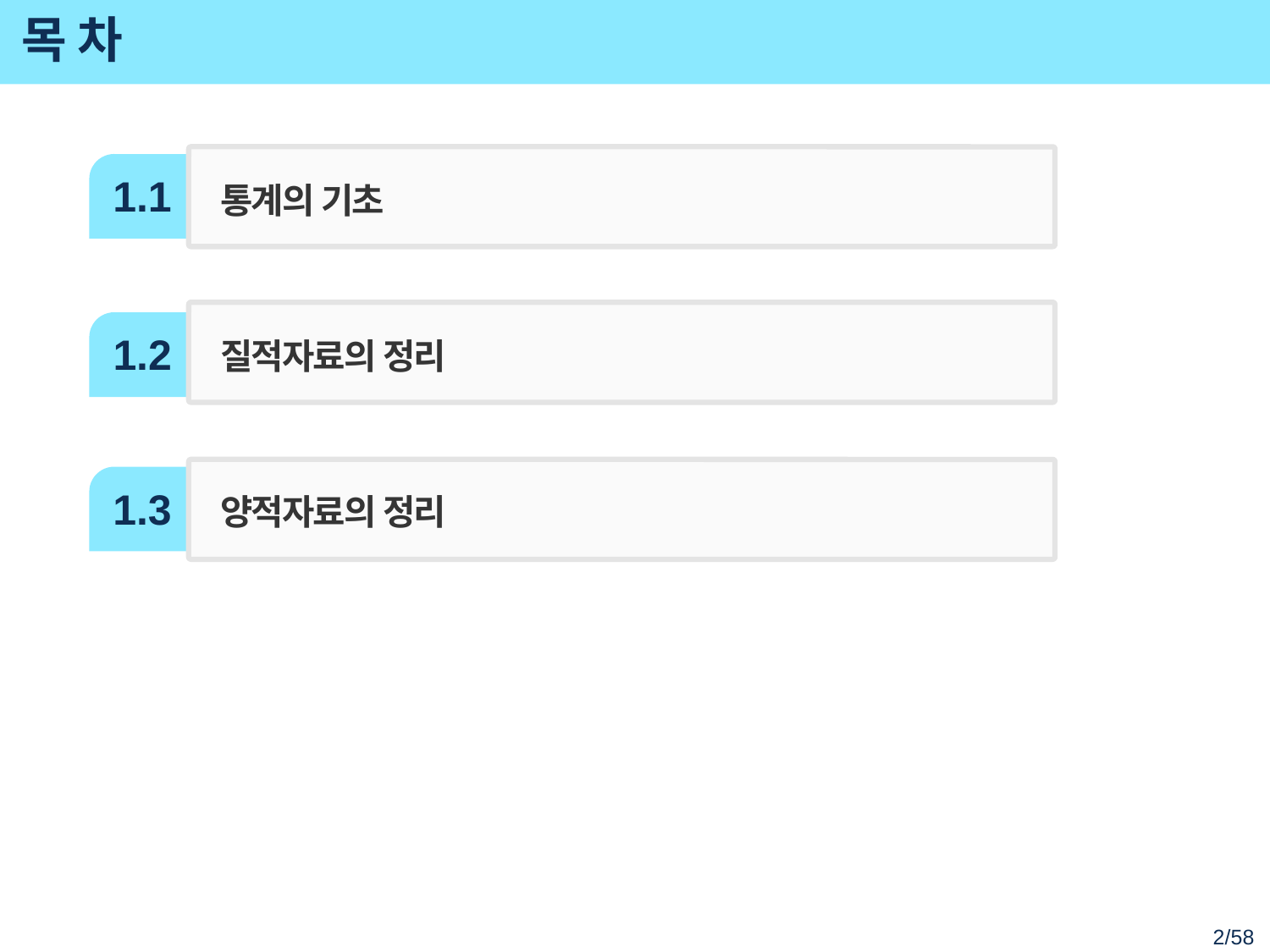

# 목 차

1.1
통계의 기초

질적자료의 정리
1.2

1.3
양적자료의 정리